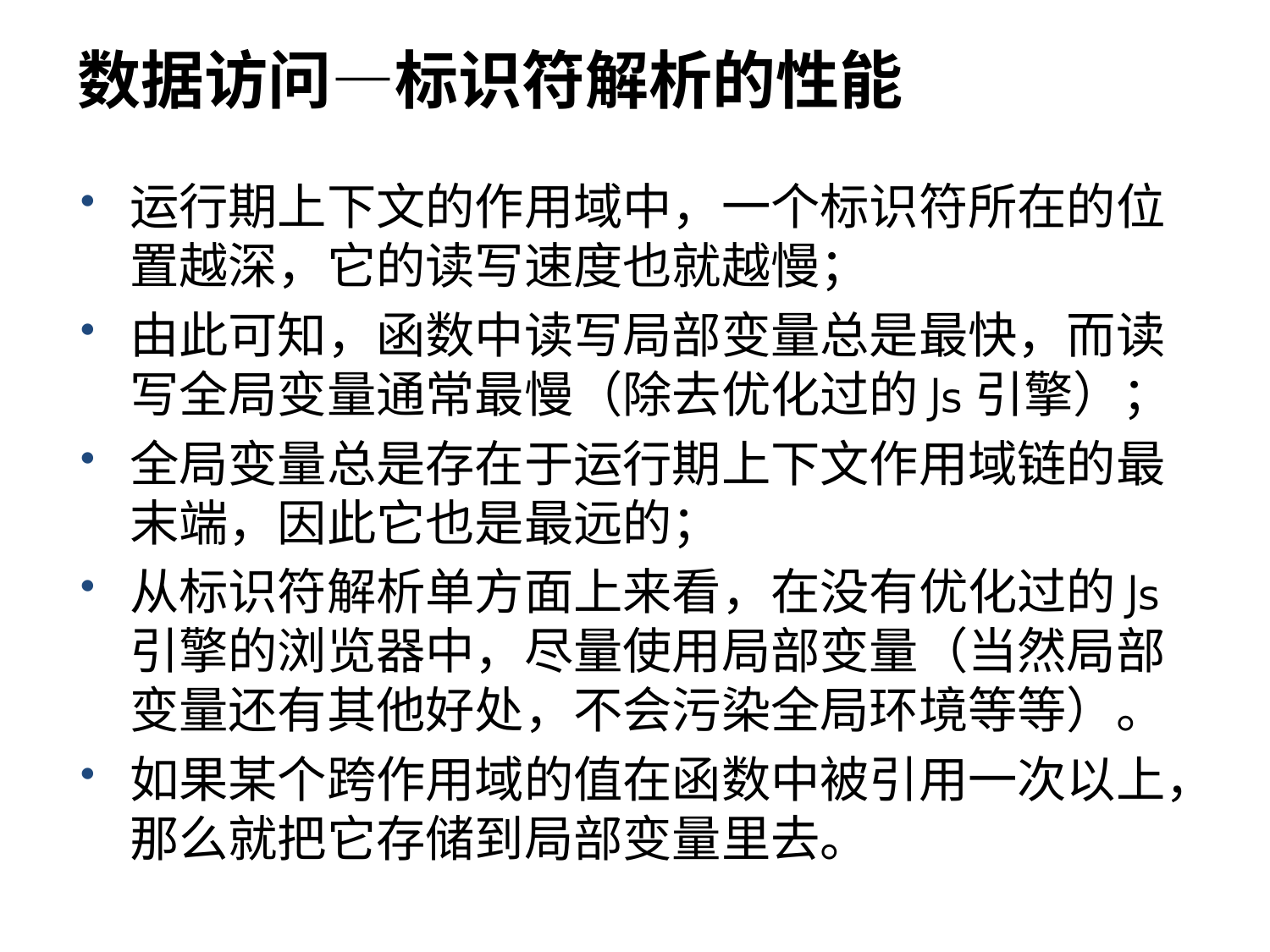

# 数据访问—标识符解析的性能
运行期上下文的作用域中，一个标识符所在的位置越深，它的读写速度也就越慢；
由此可知，函数中读写局部变量总是最快，而读写全局变量通常最慢（除去优化过的Js引擎）；
全局变量总是存在于运行期上下文作用域链的最末端，因此它也是最远的；
从标识符解析单方面上来看，在没有优化过的Js引擎的浏览器中，尽量使用局部变量（当然局部变量还有其他好处，不会污染全局环境等等）。
如果某个跨作用域的值在函数中被引用一次以上，那么就把它存储到局部变量里去。
19